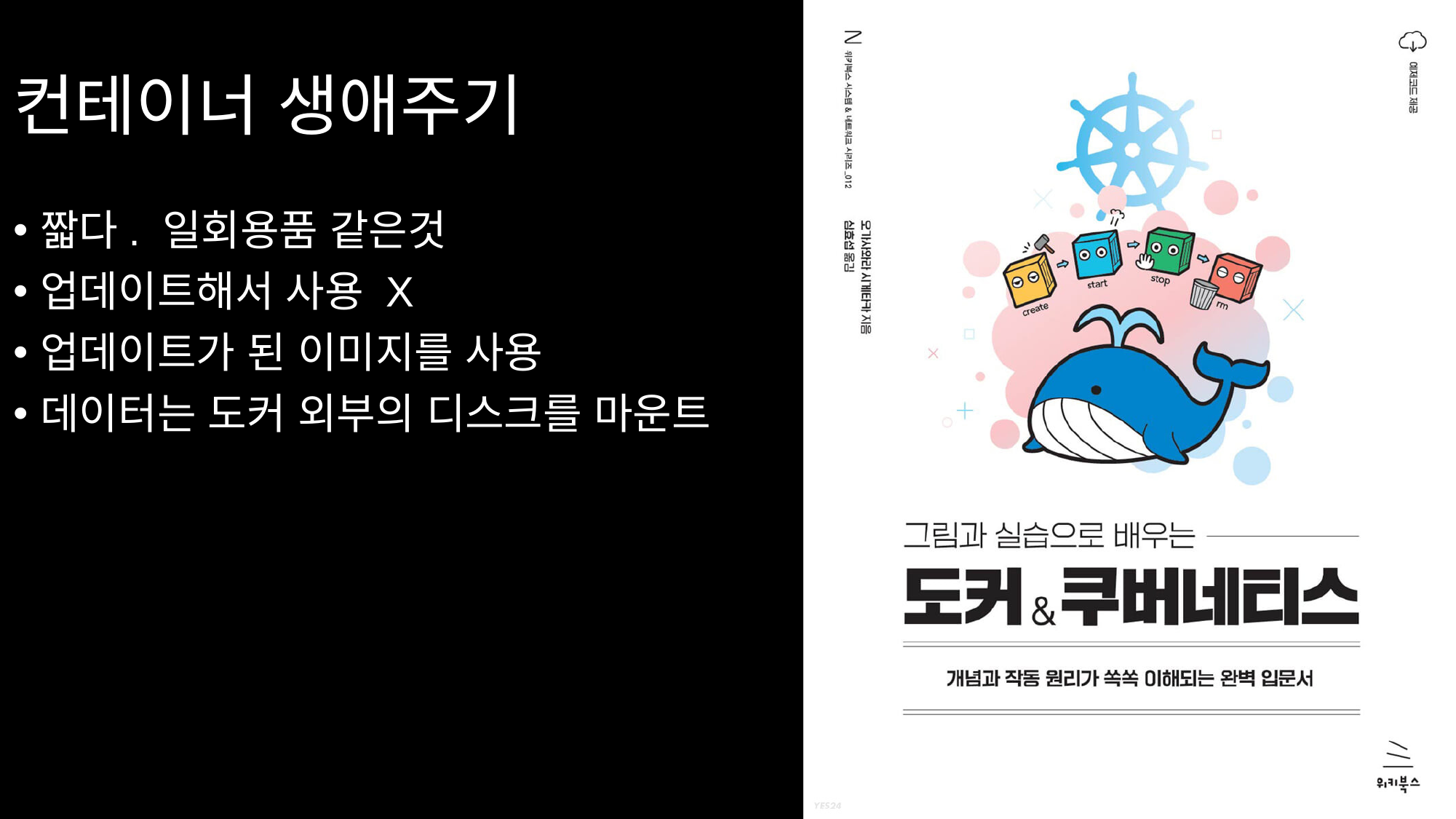

# 컨테이너 생애주기
짧다. 일회용품 같은것
업데이트해서 사용 X
업데이트가 된 이미지를 사용
데이터는 도커 외부의 디스크를 마운트